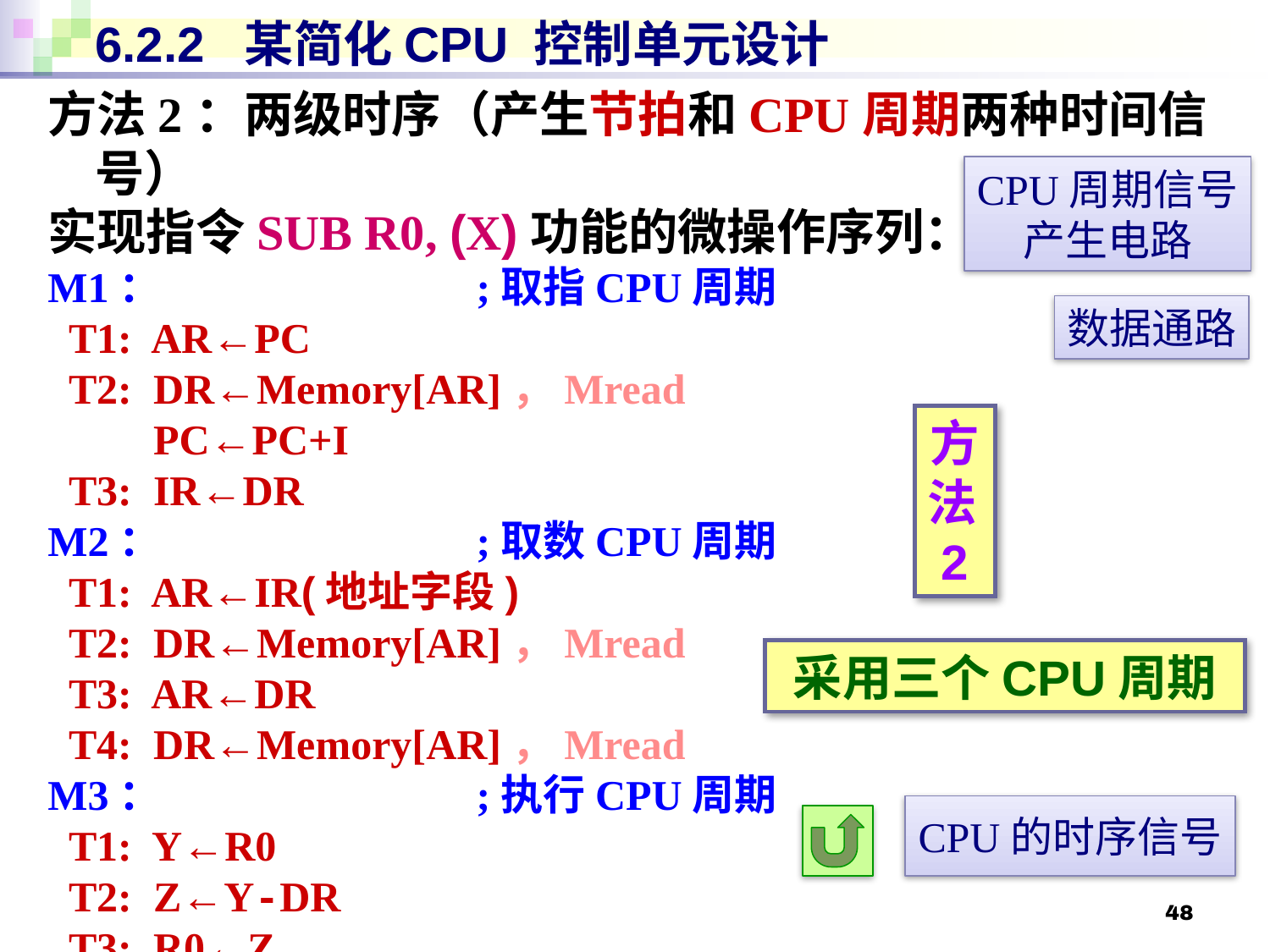

# 6.2.2  某简化CPU 控制单元设计
方法2：两级时序（产生节拍和CPU周期两种时间信号）
实现指令SUB R0, (X)功能的微操作序列：
M1：			;取指CPU周期
  T1:  AR←PC
  T2:  DR←Memory[AR]，Mread
          PC←PC+I
  T3:  IR←DR
M2：			;取数CPU周期
  T1:  AR←IR(地址字段)
  T2:  DR←Memory[AR]，Mread
  T3:  AR←DR
  T4:  DR←Memory[AR]，Mread
M3：			;执行CPU周期
  T1:  Y←R0
  T2:  Z←Y-DR
  T3:  R0←Z
CPU周期信号
产生电路
数据通路
方法2
采用三个CPU周期
CPU的时序信号

48